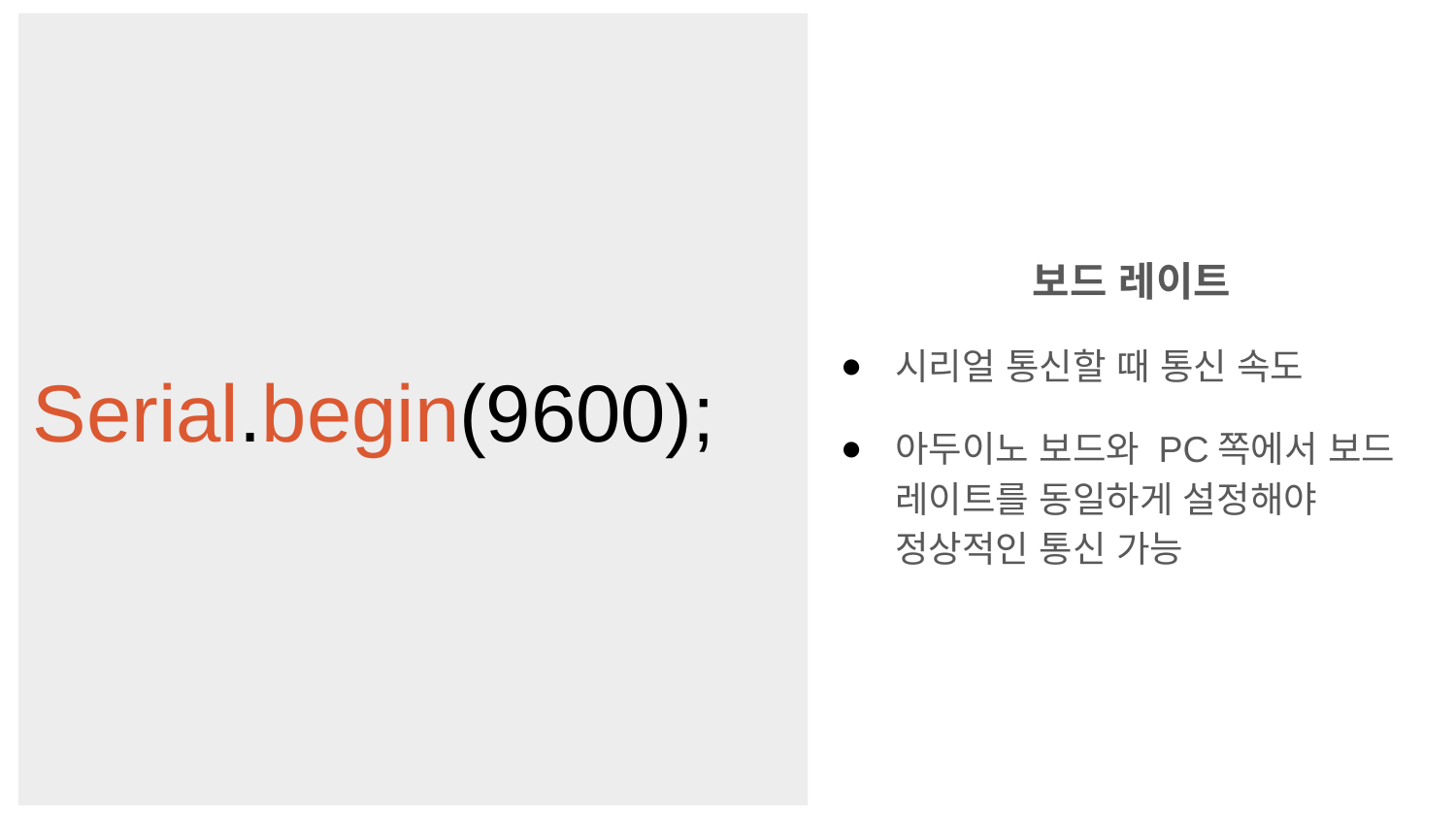

보드 레이트
시리얼 통신할 때 통신 속도
아두이노 보드와 PC쪽에서 보드 레이트를 동일하게 설정해야 정상적인 통신 가능
Serial.begin(9600);